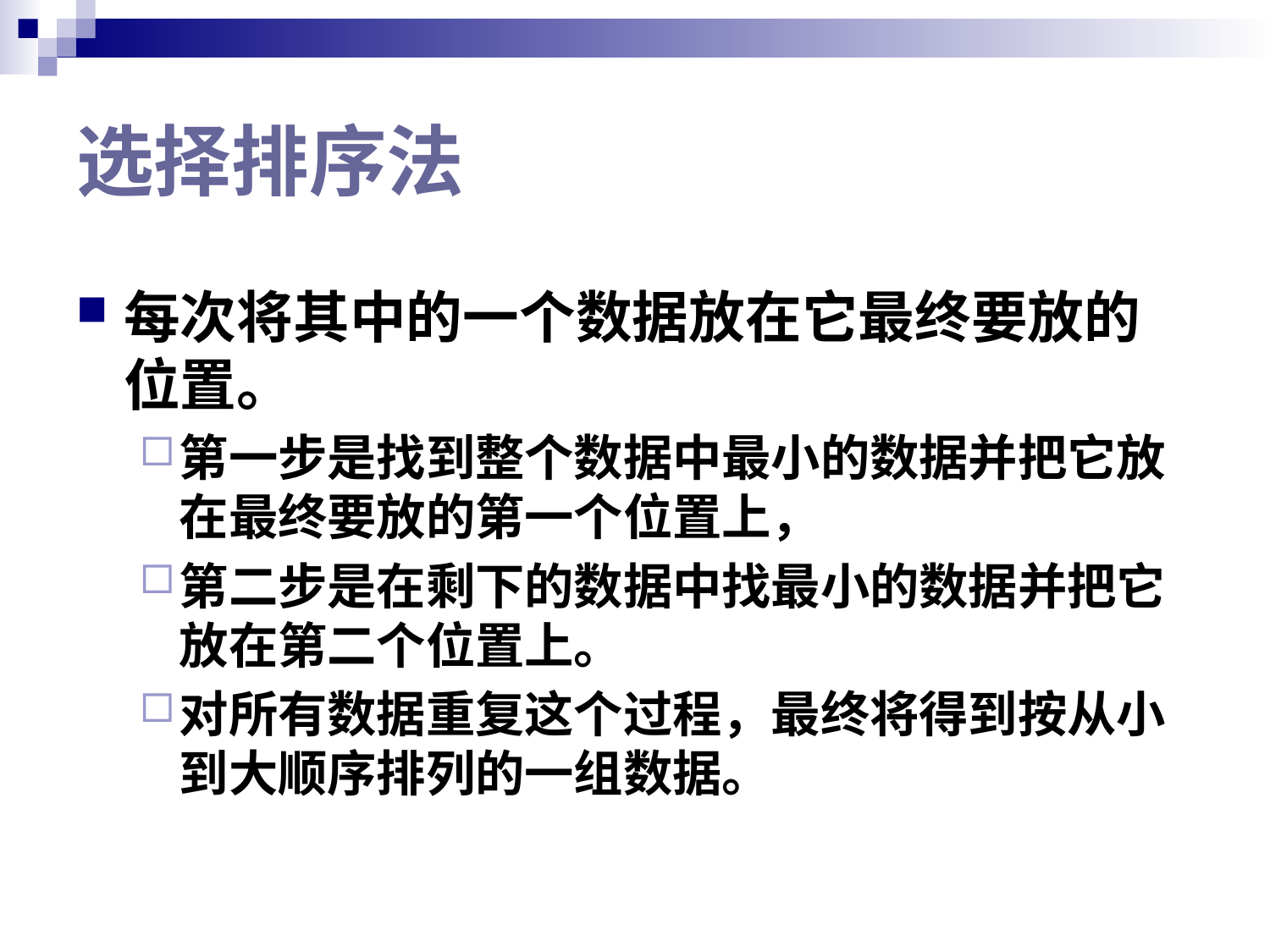

# 选择排序法
每次将其中的一个数据放在它最终要放的位置。
第一步是找到整个数据中最小的数据并把它放在最终要放的第一个位置上，
第二步是在剩下的数据中找最小的数据并把它放在第二个位置上。
对所有数据重复这个过程，最终将得到按从小到大顺序排列的一组数据。